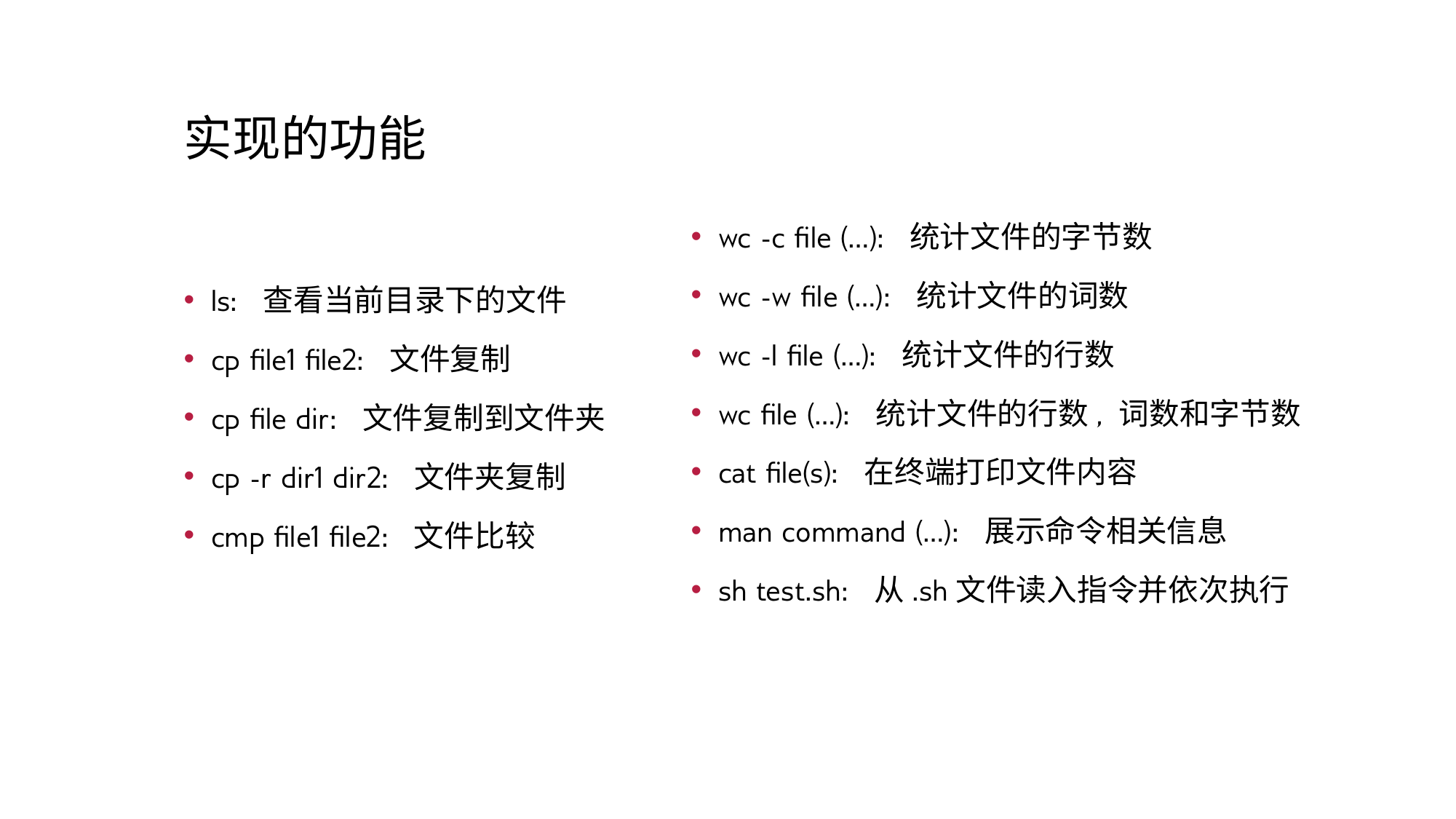

# 实现的功能
wc -c file (…):  统计文件的字节数
wc -w file (…):  统计文件的词数
wc -l file (…):  统计文件的行数
wc file (…):  统计文件的行数, 词数和字节数
cat file(s):  在终端打印文件内容
man command (…):  展示命令相关信息
sh test.sh:  从.sh文件读入指令并依次执行
ls:  查看当前目录下的文件
cp file1 file2:  文件复制
cp file dir:  文件复制到文件夹
cp -r dir1 dir2:  文件夹复制
cmp file1 file2:  文件比较